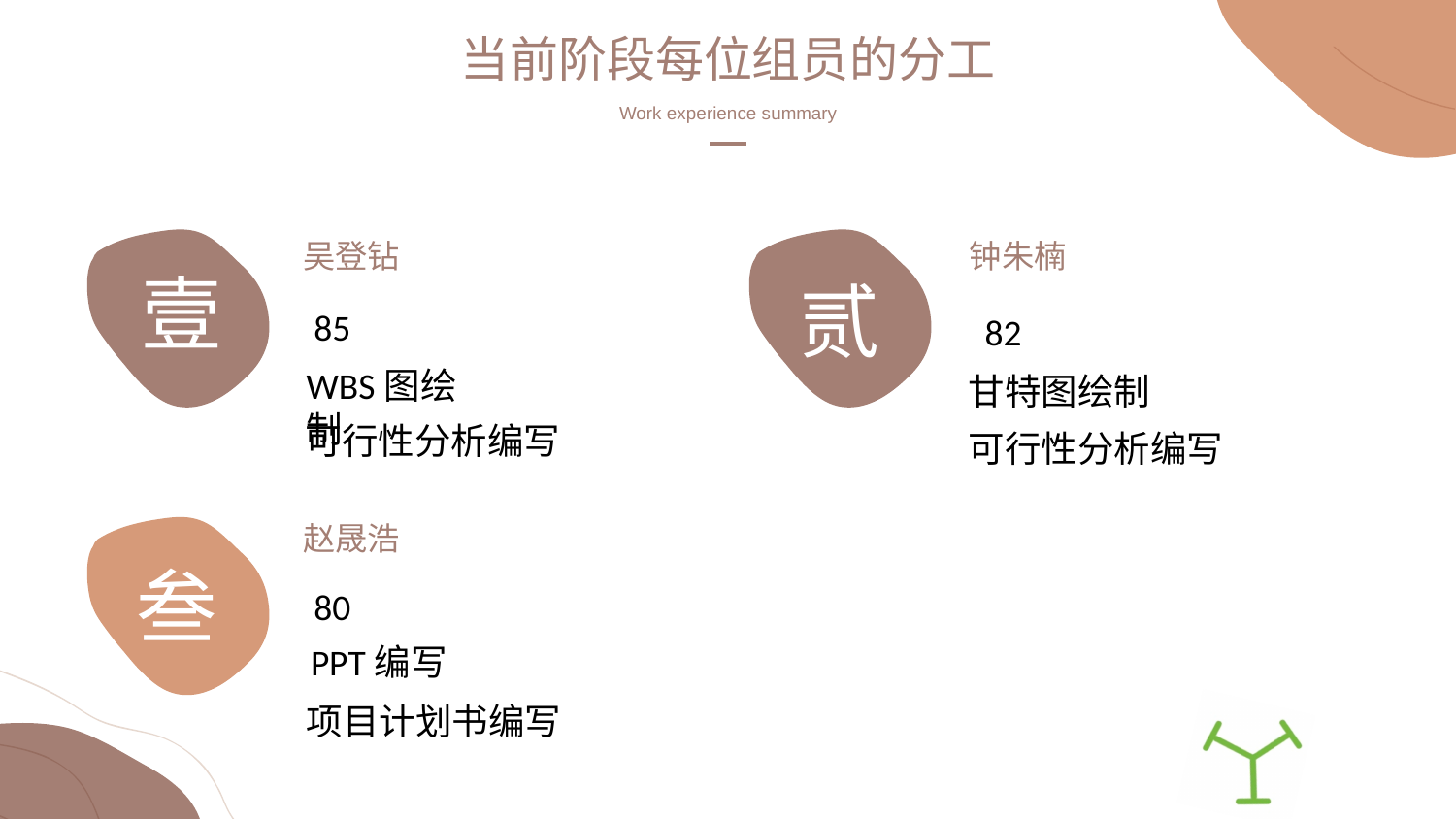

当前阶段每位组员的分工
Work experience summary

吴登钻
钟朱楠
壹
贰

85
82
WBS图绘制
甘特图绘制
可行性分析编写
可行性分析编写
赵晟浩

叁
80
PPT编写
项目计划书编写